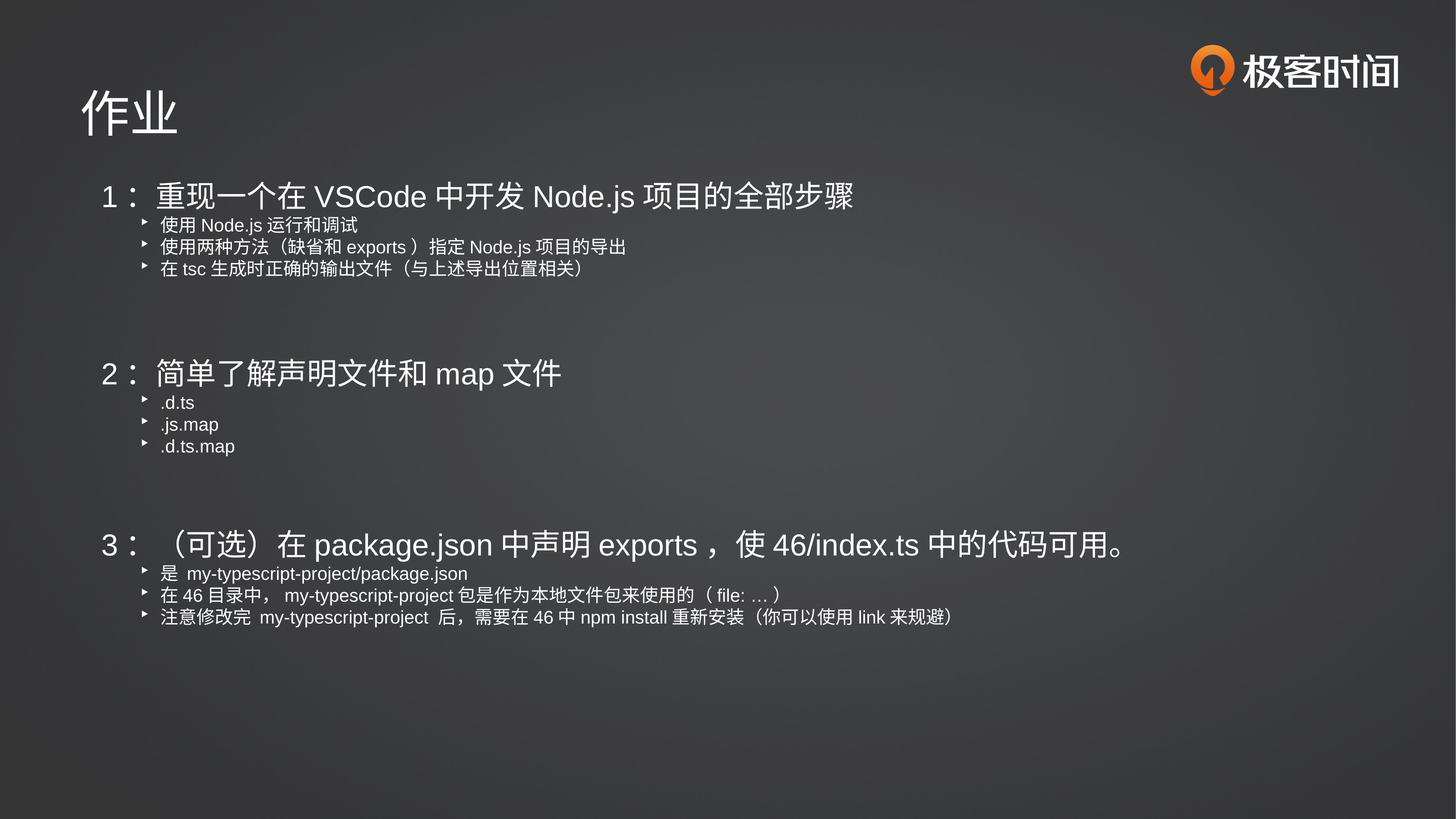

作业
1：重现一个在VSCode中开发Node.js项目的全部步骤
使用Node.js运行和调试
使用两种方法（缺省和exports）指定Node.js项目的导出
在tsc生成时正确的输出文件（与上述导出位置相关）
2：简单了解声明文件和map文件
.d.ts
.js.map
.d.ts.map
3：（可选）在package.json中声明exports，使46/index.ts中的代码可用。
是 my-typescript-project/package.json
在46目录中，my-typescript-project包是作为本地文件包来使用的（file: …）
注意修改完 my-typescript-project 后，需要在46中npm install重新安装（你可以使用link来规避）